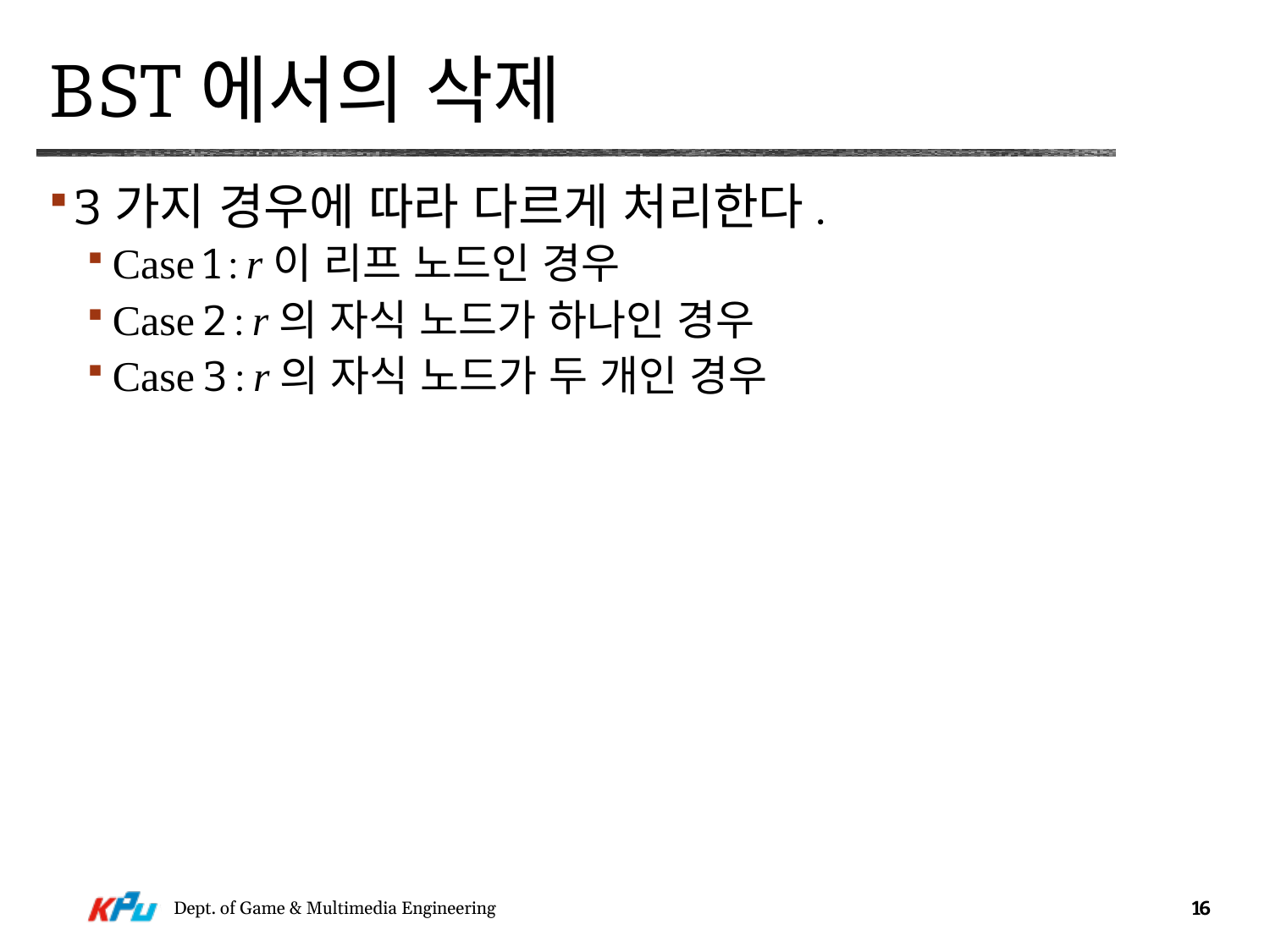

# BST에서의 삭제
3가지 경우에 따라 다르게 처리한다.
Case 1 : r이 리프 노드인 경우
Case 2 : r의 자식 노드가 하나인 경우
Case 3 : r의 자식 노드가 두 개인 경우
Dept. of Game & Multimedia Engineering
16